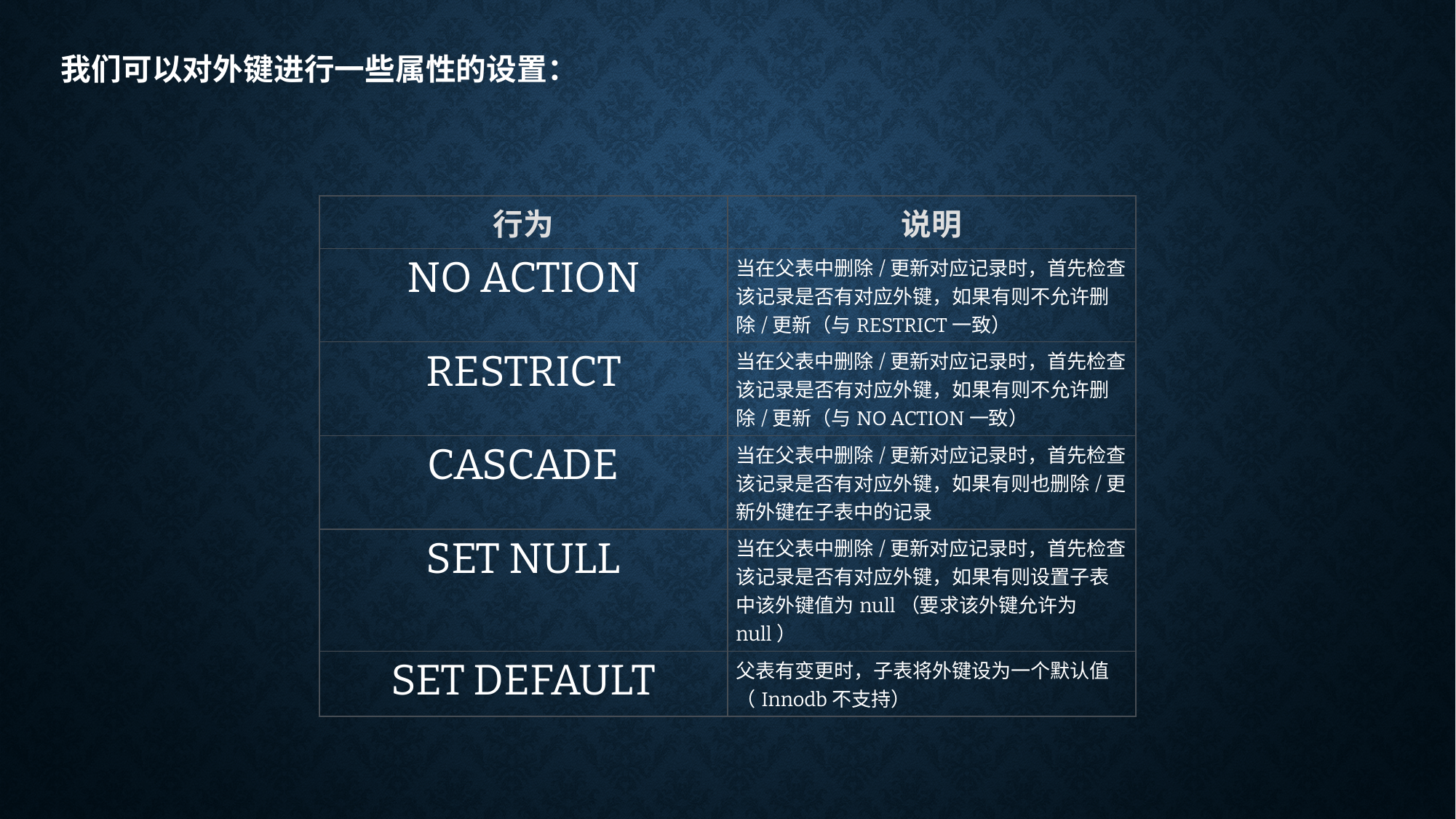

# 我们可以对外键进行一些属性的设置：
| 行为 | 说明 |
| --- | --- |
| NO ACTION | 当在父表中删除/更新对应记录时，首先检查该记录是否有对应外键，如果有则不允许删除/更新（与RESTRICT一致） |
| RESTRICT | 当在父表中删除/更新对应记录时，首先检查该记录是否有对应外键，如果有则不允许删除/更新（与NO ACTION一致） |
| CASCADE | 当在父表中删除/更新对应记录时，首先检查该记录是否有对应外键，如果有则也删除/更新外键在子表中的记录 |
| SET NULL | 当在父表中删除/更新对应记录时，首先检查该记录是否有对应外键，如果有则设置子表中该外键值为null（要求该外键允许为null） |
| SET DEFAULT | 父表有变更时，子表将外键设为一个默认值（Innodb不支持） |